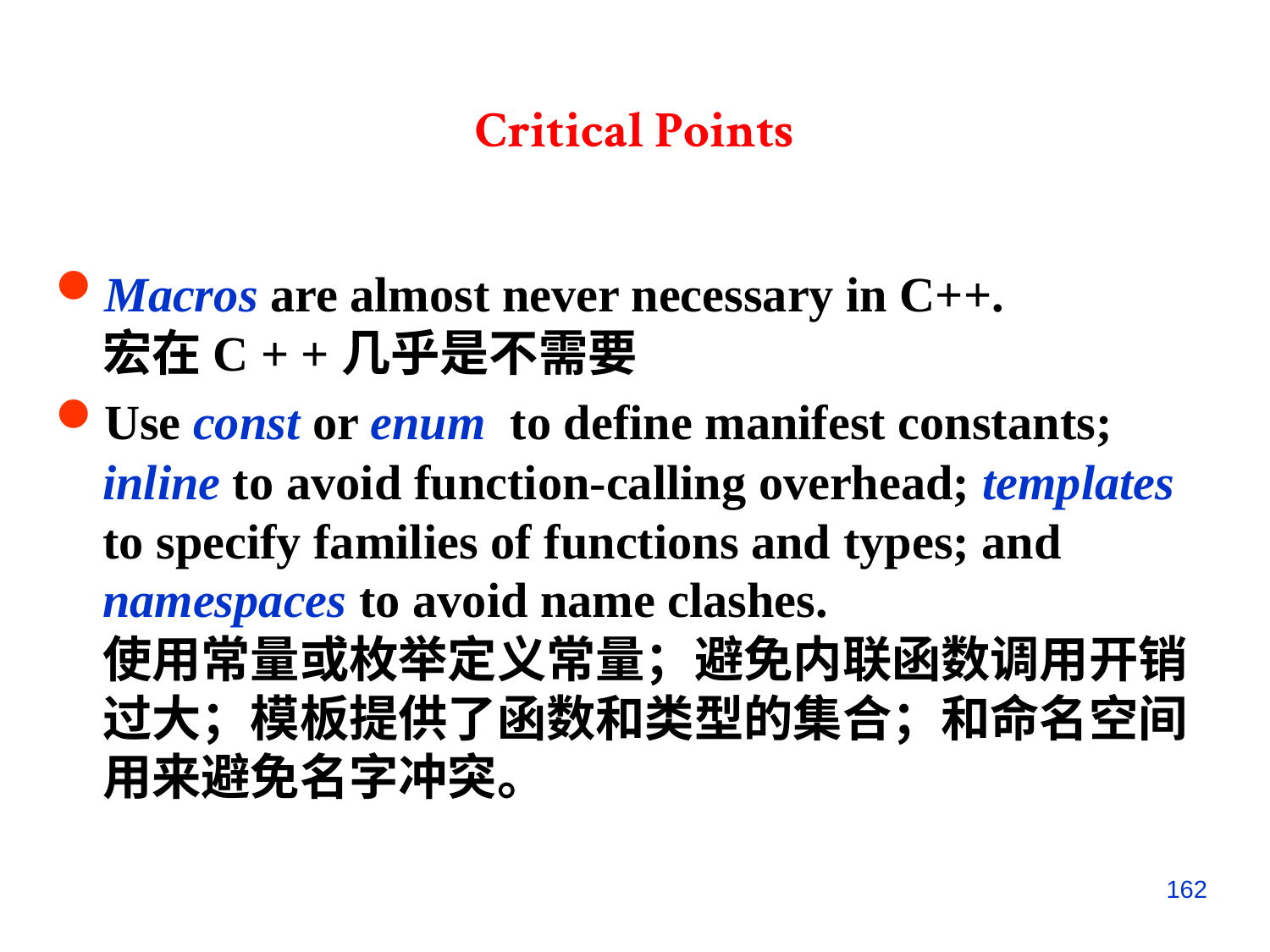

Critical Points
Macros are almost never necessary in C++.
宏在C + +几乎是不需要
Use const or enum  to define manifest constants; inline to avoid function-calling overhead; templates to specify families of functions and types; and namespaces to avoid name clashes.
使用常量或枚举定义常量；避免内联函数调用开销过大；模板提供了函数和类型的集合；和命名空间用来避免名字冲突。
162